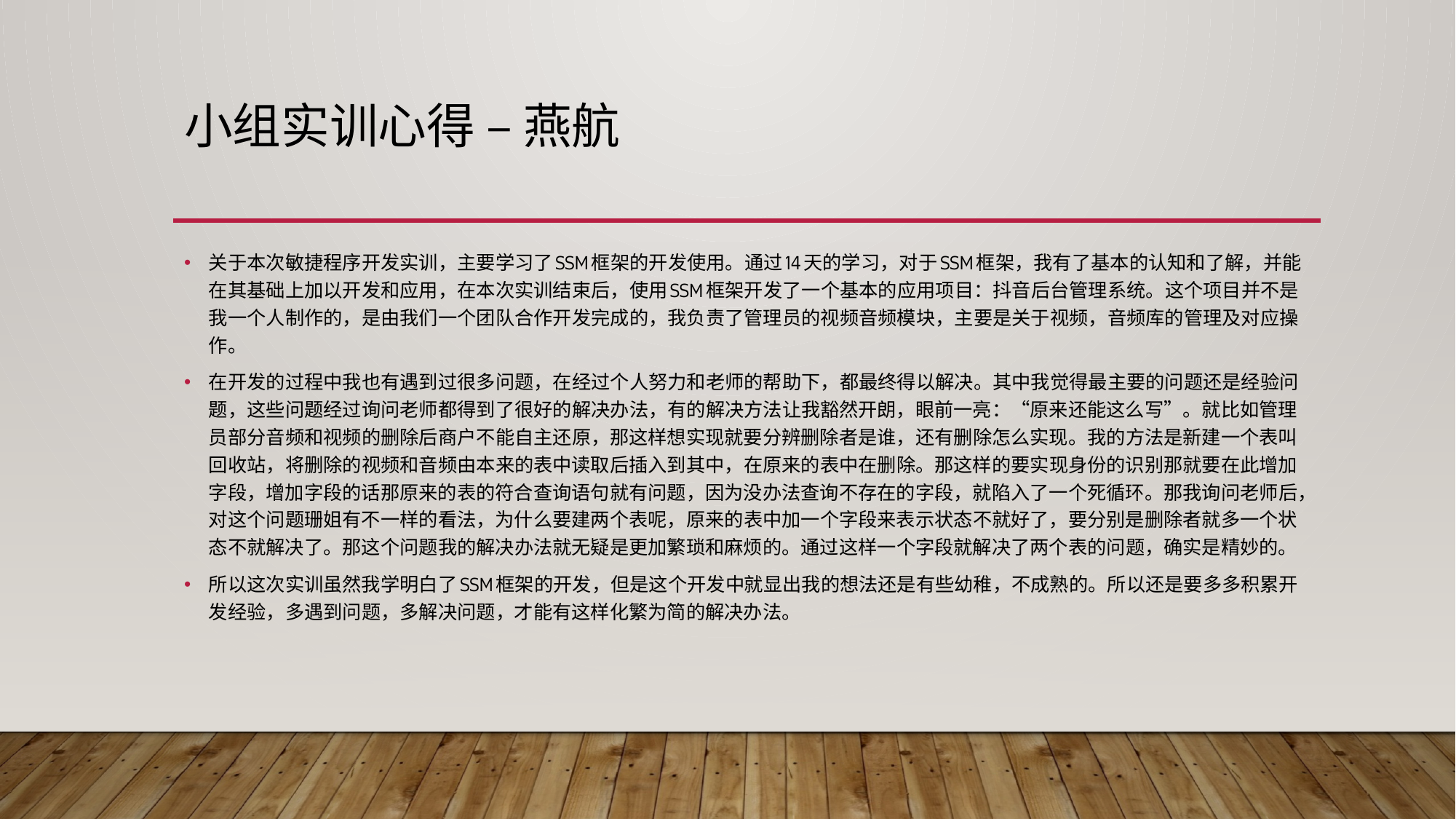

# 小组实训心得 – 燕航
关于本次敏捷程序开发实训，主要学习了SSM框架的开发使用。通过14天的学习，对于SSM框架，我有了基本的认知和了解，并能在其基础上加以开发和应用，在本次实训结束后，使用SSM框架开发了一个基本的应用项目：抖音后台管理系统。这个项目并不是我一个人制作的，是由我们一个团队合作开发完成的，我负责了管理员的视频音频模块，主要是关于视频，音频库的管理及对应操作。
在开发的过程中我也有遇到过很多问题，在经过个人努力和老师的帮助下，都最终得以解决。其中我觉得最主要的问题还是经验问题，这些问题经过询问老师都得到了很好的解决办法，有的解决方法让我豁然开朗，眼前一亮：“原来还能这么写”。就比如管理员部分音频和视频的删除后商户不能自主还原，那这样想实现就要分辨删除者是谁，还有删除怎么实现。我的方法是新建一个表叫回收站，将删除的视频和音频由本来的表中读取后插入到其中，在原来的表中在删除。那这样的要实现身份的识别那就要在此增加字段，增加字段的话那原来的表的符合查询语句就有问题，因为没办法查询不存在的字段，就陷入了一个死循环。那我询问老师后，对这个问题珊姐有不一样的看法，为什么要建两个表呢，原来的表中加一个字段来表示状态不就好了，要分别是删除者就多一个状态不就解决了。那这个问题我的解决办法就无疑是更加繁琐和麻烦的。通过这样一个字段就解决了两个表的问题，确实是精妙的。
所以这次实训虽然我学明白了SSM框架的开发，但是这个开发中就显出我的想法还是有些幼稚，不成熟的。所以还是要多多积累开发经验，多遇到问题，多解决问题，才能有这样化繁为简的解决办法。